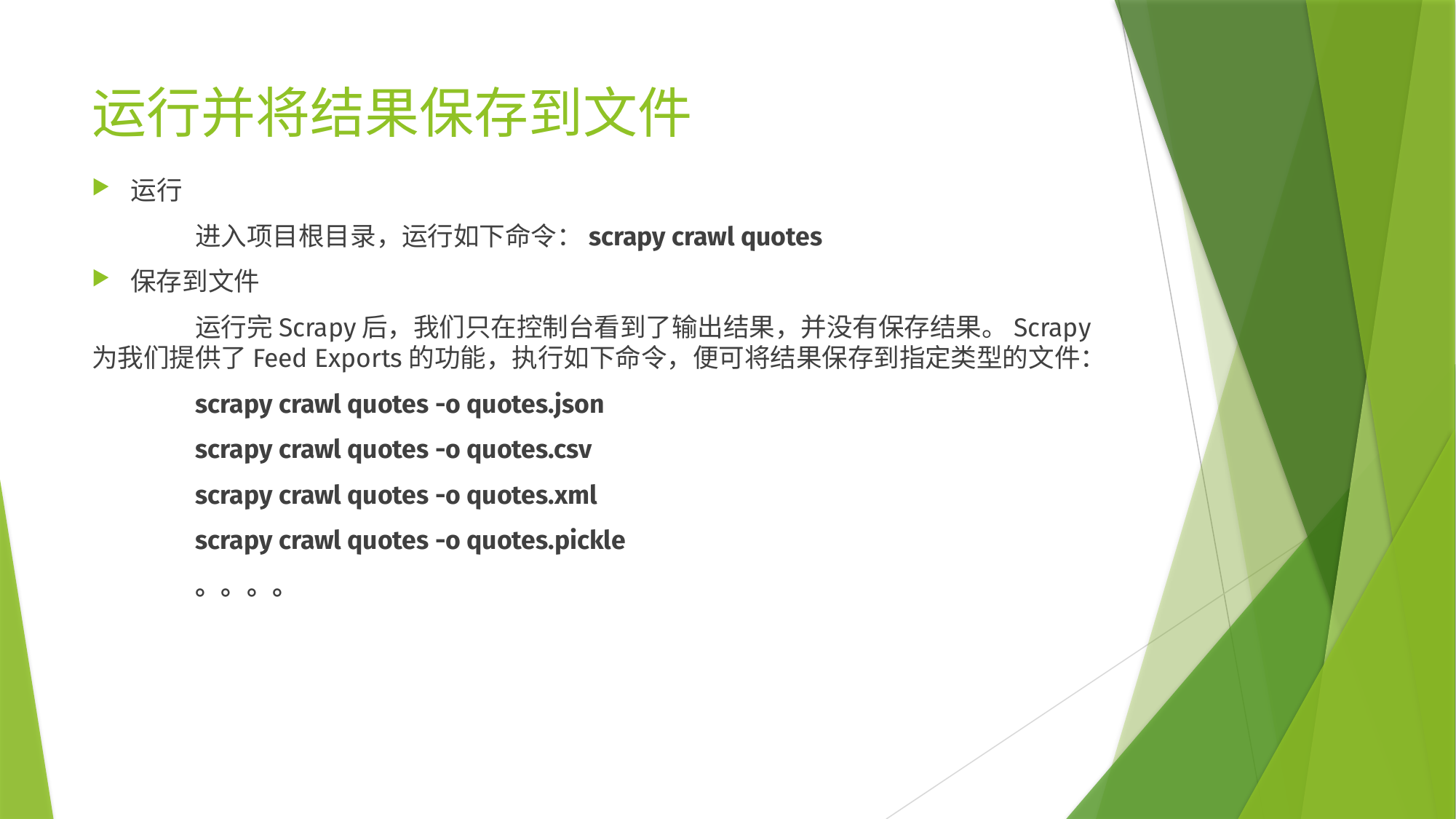

# 运行并将结果保存到文件
运行
	进入项目根目录，运行如下命令：scrapy crawl quotes
保存到文件
	运行完Scrapy后，我们只在控制台看到了输出结果，并没有保存结果。Scrapy为我们提供了Feed Exports的功能，执行如下命令，便可将结果保存到指定类型的文件：
	scrapy crawl quotes -o quotes.json
	scrapy crawl quotes -o quotes.csv
	scrapy crawl quotes -o quotes.xml
	scrapy crawl quotes -o quotes.pickle
	。。。。